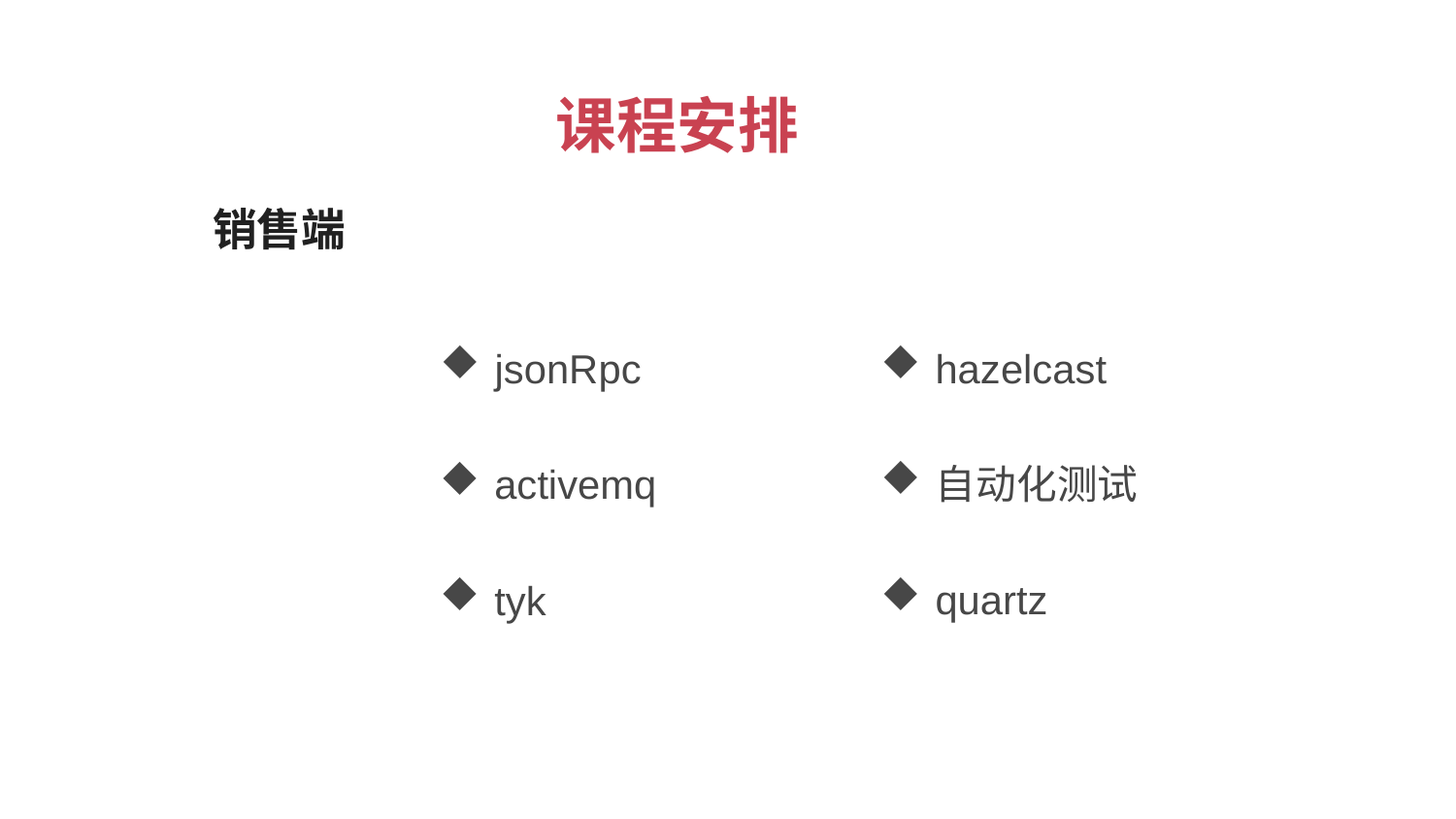

课程安排
 销售端
hazelcast
jsonRpc
自动化测试
activemq
quartz
tyk